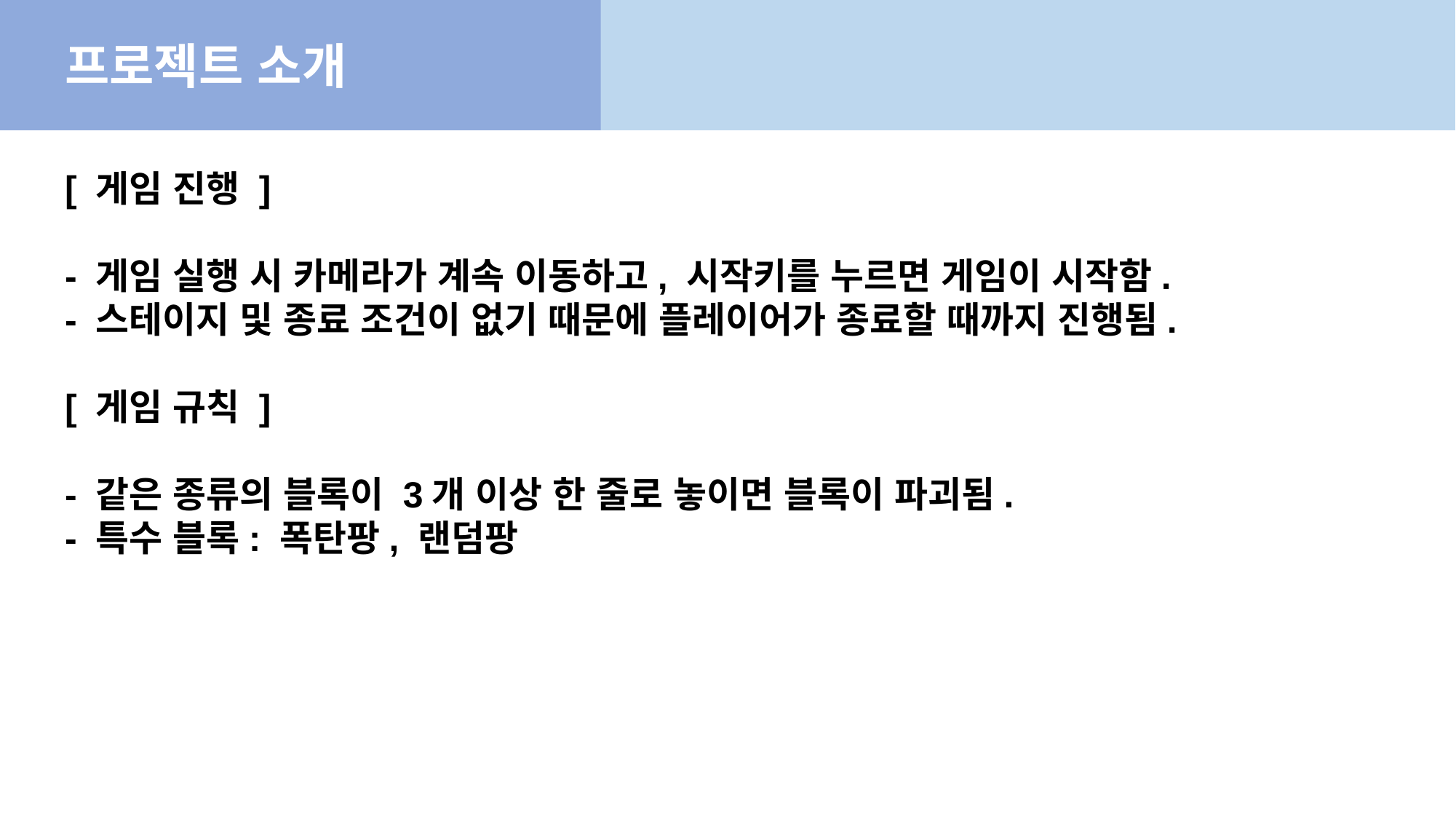

프로젝트 소개
[ 게임 진행 ]

- 게임 실행 시 카메라가 계속 이동하고, 시작키를 누르면 게임이 시작함.
- 스테이지 및 종료 조건이 없기 때문에 플레이어가 종료할 때까지 진행됨.

[ 게임 규칙 ]

- 같은 종류의 블록이 3개 이상 한 줄로 놓이면 블록이 파괴됨.
- 특수 블록: 폭탄팡, 랜덤팡